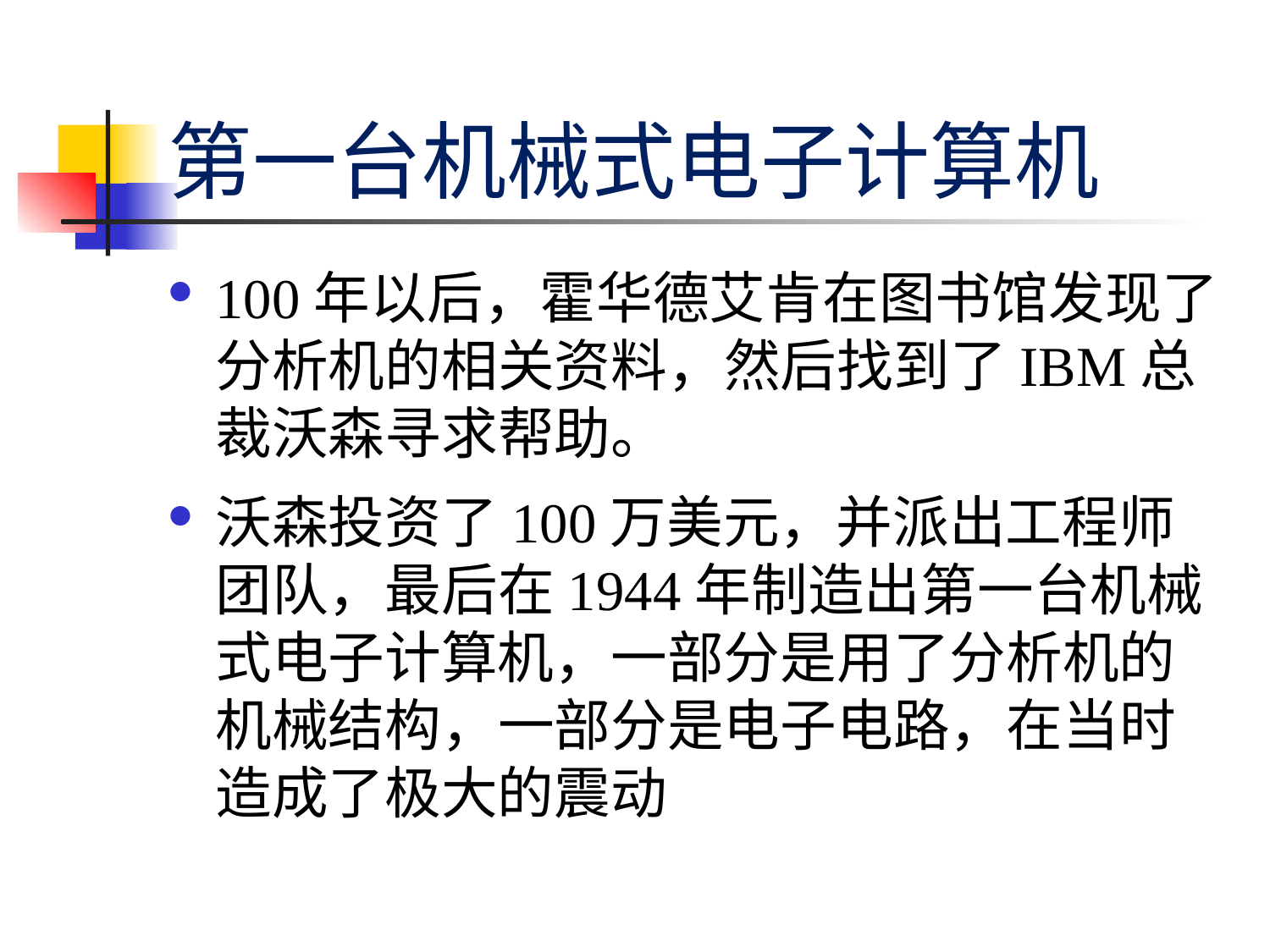

# 第一台机械式电子计算机
100年以后，霍华德艾肯在图书馆发现了分析机的相关资料，然后找到了IBM总裁沃森寻求帮助。
沃森投资了100万美元，并派出工程师团队，最后在1944年制造出第一台机械式电子计算机，一部分是用了分析机的机械结构，一部分是电子电路，在当时造成了极大的震动